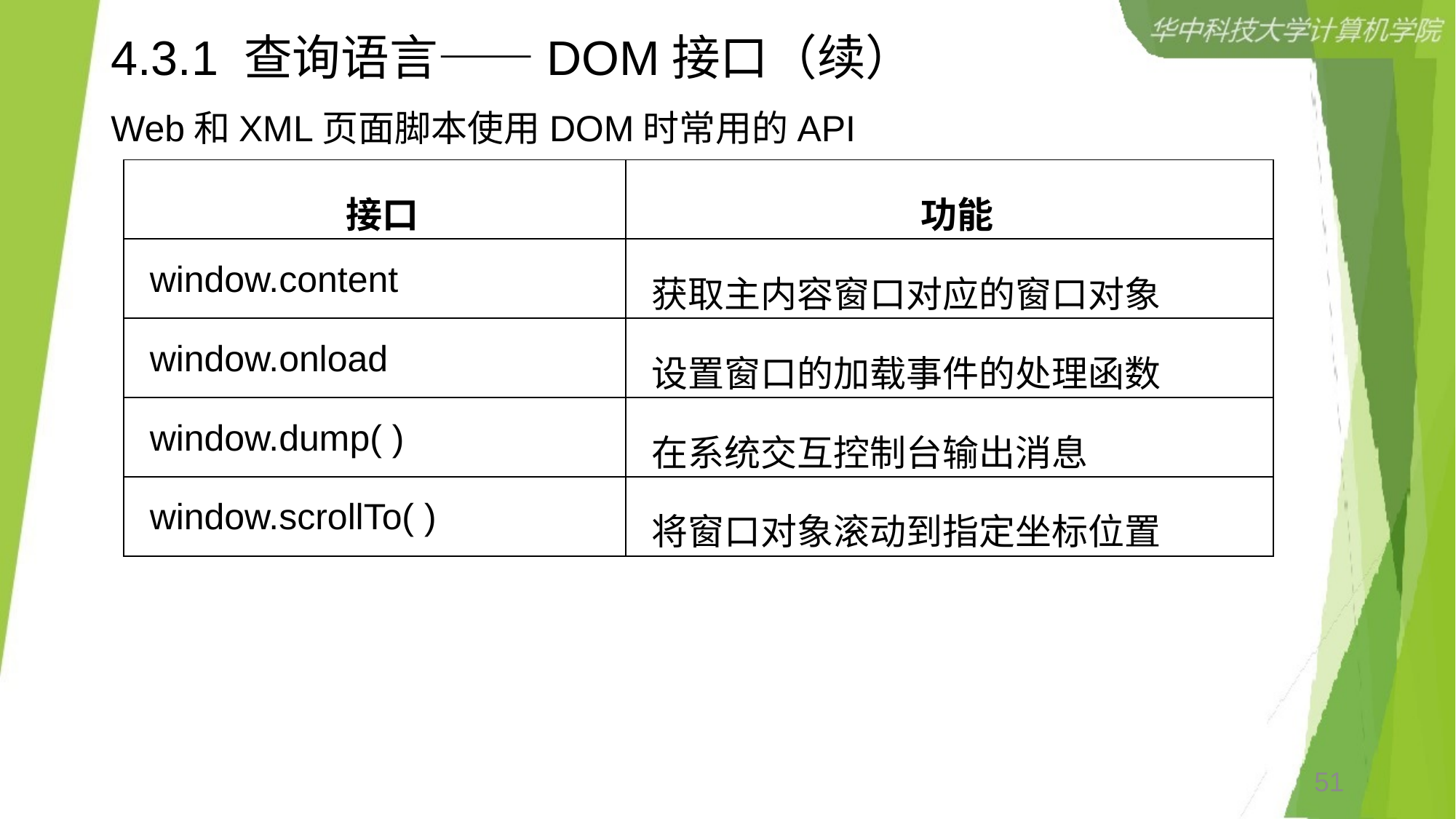

# 4.3.1 查询语言——DOM接口（续）
Web和XML页面脚本使用DOM时常用的API
| 接口 | 功能 |
| --- | --- |
| window.content | 获取主内容窗口对应的窗口对象 |
| window.onload | 设置窗口的加载事件的处理函数 |
| window.dump( ) | 在系统交互控制台输出消息 |
| window.scrollTo( ) | 将窗口对象滚动到指定坐标位置 |
51